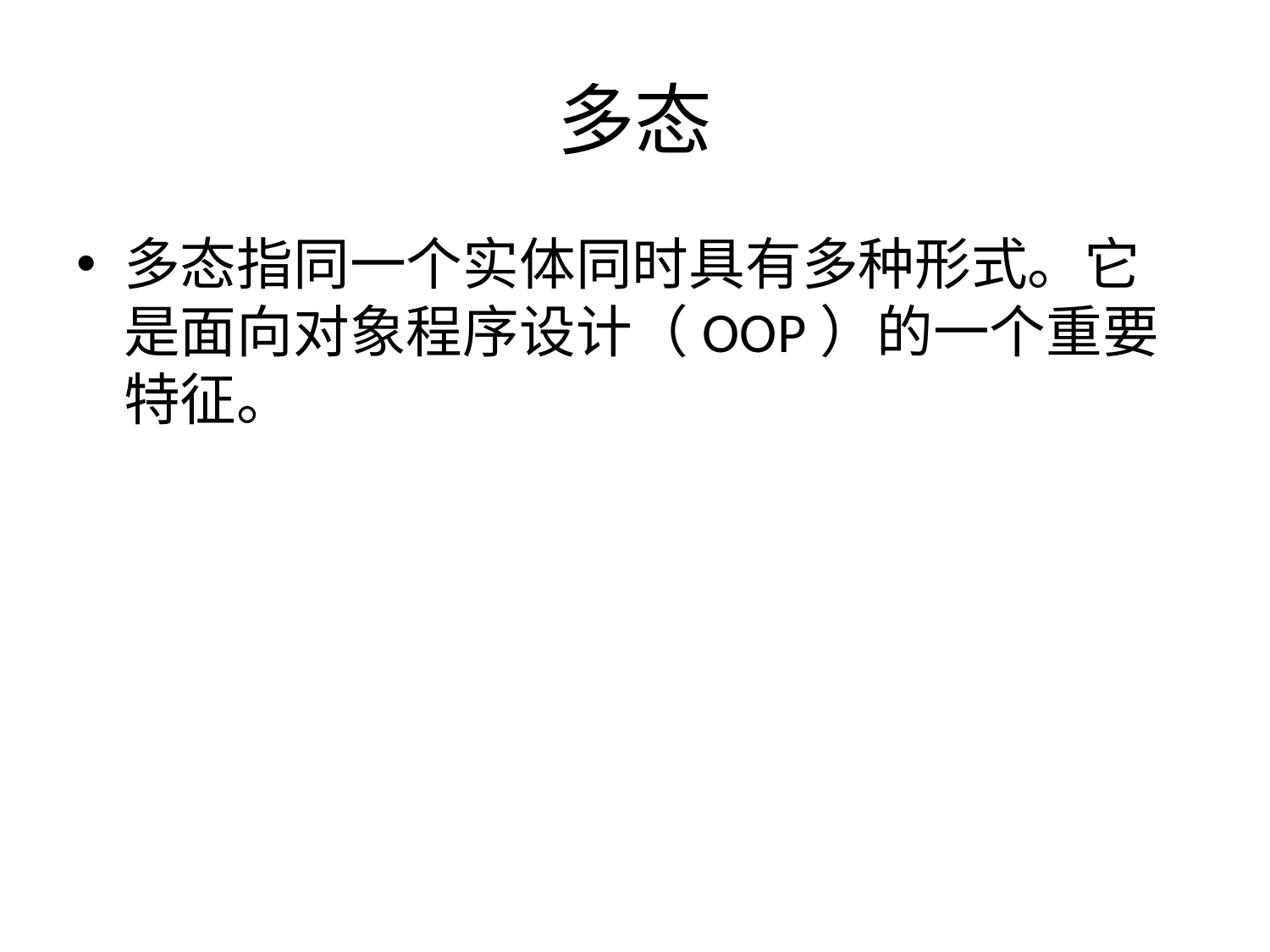

# 多态
多态指同一个实体同时具有多种形式。它是面向对象程序设计（OOP）的一个重要特征。